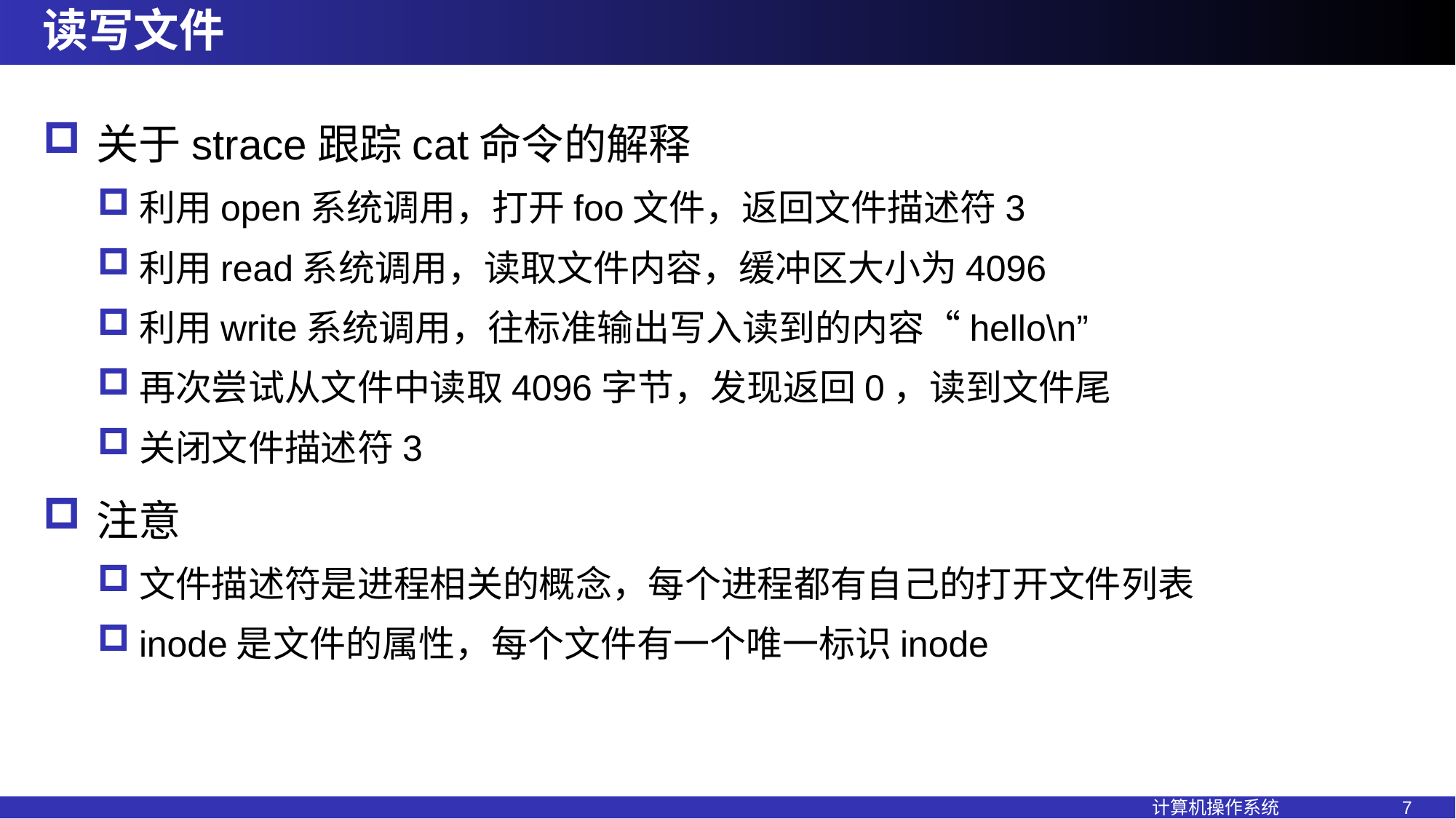

# 读写文件
关于strace跟踪cat命令的解释
利用open系统调用，打开foo文件，返回文件描述符3
利用read系统调用，读取文件内容，缓冲区大小为4096
利用write系统调用，往标准输出写入读到的内容“hello\n”
再次尝试从文件中读取4096字节，发现返回0，读到文件尾
关闭文件描述符3
注意
文件描述符是进程相关的概念，每个进程都有自己的打开文件列表
inode是文件的属性，每个文件有一个唯一标识inode
计算机操作系统                     7